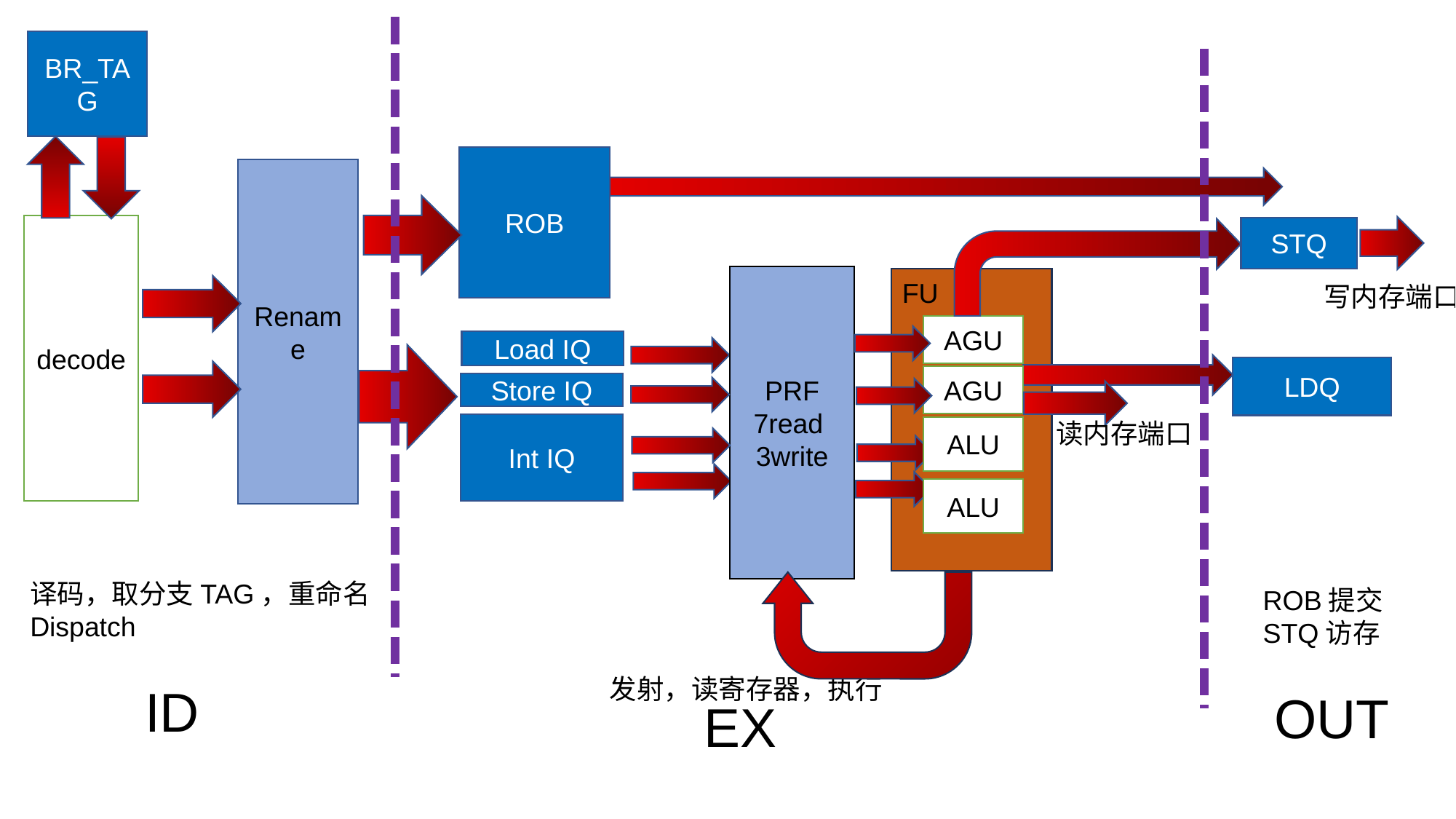

BR_TAG
ROB

Rename

decode

STQ

PRF
7read
3write

FU
写内存端口

AGU

Load IQ

LDQ

AGU
Store IQ

读内存端口
Int IQ
ALU

ALU
译码，取分支TAG，重命名
Dispatch

ROB提交
STQ访存
发射，读寄存器，执行
ID
OUT
EX